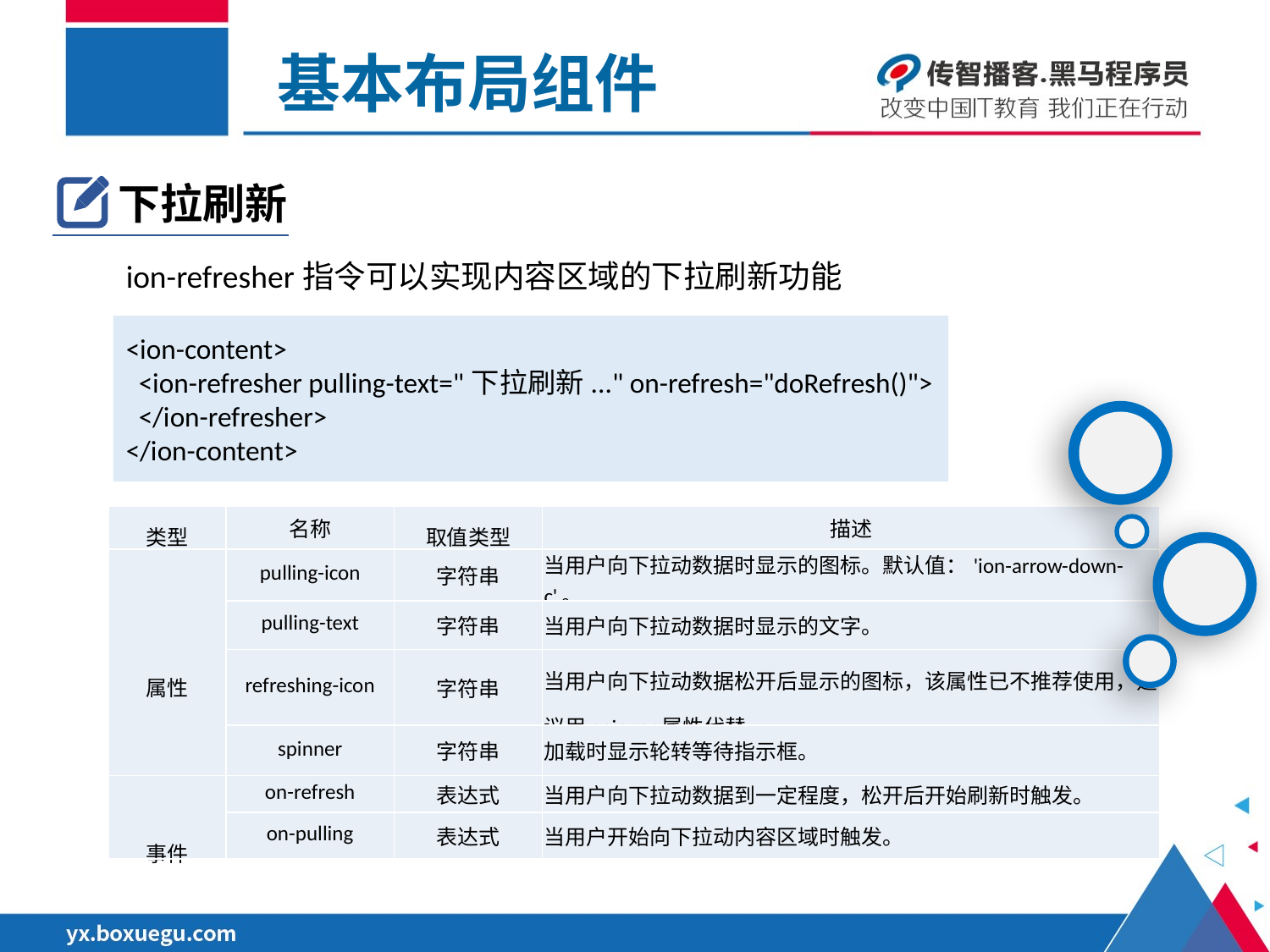

基本布局组件
下拉刷新

ion-refresher指令可以实现内容区域的下拉刷新功能
<ion-content>
  <ion-refresher pulling-text="下拉刷新..." on-refresh="doRefresh()">
  </ion-refresher>
</ion-content>

| 类型 | 名称 | 取值类型 | 描述 |
| --- | --- | --- | --- |
| 属性 | pulling-icon | 字符串 | 当用户向下拉动数据时显示的图标。默认值：'ion-arrow-down-c'。 |
|  | pulling-text | 字符串 | 当用户向下拉动数据时显示的文字。 |
|  | refreshing-icon | 字符串 | 当用户向下拉动数据松开后显示的图标，该属性已不推荐使用，建议用spinner属性代替。 |
|  | spinner | 字符串 | 加载时显示轮转等待指示框。 |
| 事件 | on-refresh | 表达式 | 当用户向下拉动数据到一定程度，松开后开始刷新时触发。 |
|  | on-pulling | 表达式 | 当用户开始向下拉动内容区域时触发。 |